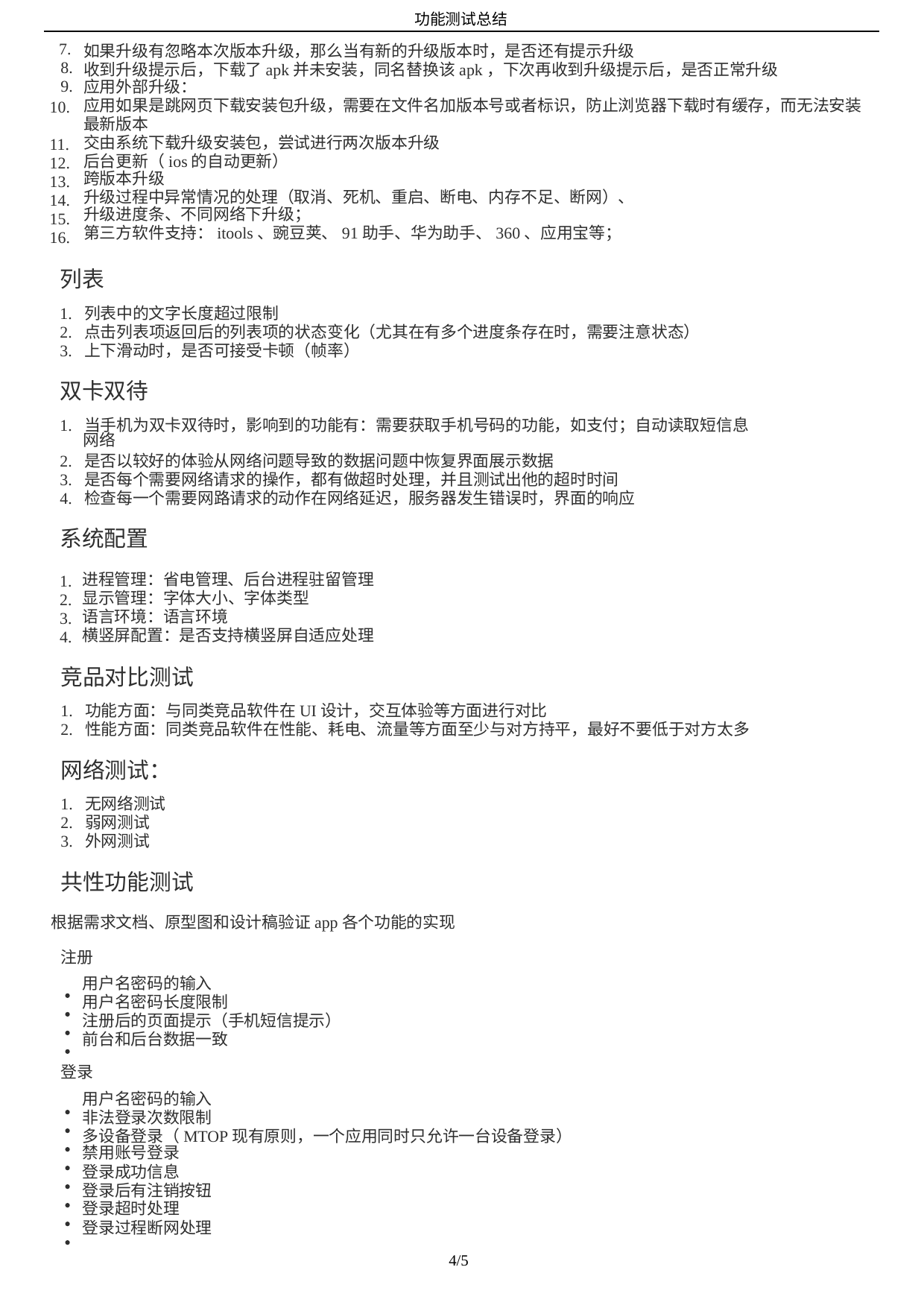

功能测试总结

	7.
		8.
		9.
10.

11.
12.
13.
14.
15.
16.
如果升级有忽略本次版本升级，那么当有新的升级版本时，是否还有提⽰升级
收到升级提⽰后，下载了apk并未安装，同名替换该apk，下次再收到升级提⽰后，是否正常升级
应⽤外部升级：
应⽤如果是跳⽹页下载安装包升级，需要在⽂件名加版本号或者标识，防⽌浏览器下载时有缓存，⽽⽆法安装
最新版本
交由系统下载升级安装包，尝试进⾏两次版本升级
后台更新（ios的⾃动更新）
跨版本升级
升级过程中异常情况的处理（取消、死机、重启、断电、内存不⾜、断⽹）、
升级进度条、不同⽹络下升级；
第三⽅软件⽀持：itools、豌⾖荚、91助⼿、华为助⼿、360、应⽤宝等；
列表
1.  列表中的⽂字长度超过限制
2.  点击列表项返回后的列表项的状态变化（尤其在有多个进度条存在时，需要注意状态）
3.  上下滑动时，是否可接受卡顿（帧率）

双卡双待
1.  当⼿机为双卡双待时，影响到的功能有：需要获取⼿机号码的功能，如⽀付；⾃动读取短信息
	⽹络
2.  是否以较好的体验从⽹络问题导致的数据问题中恢复界⾯展⽰数据
3.  是否每个需要⽹络请求的操作，都有做超时处理，并且测试出他的超时时间
4.  检查每⼀个需要⽹路请求的动作在⽹络延迟，服务器发⽣错误时，界⾯的响应

系统配置
1.
2.
3.
4.
进程管理：省电管理、后台进程驻留管理
显⽰管理：字体⼤⼩、字体类型
语⾔环境：语⾔环境
横竖屏配置：是否⽀持横竖屏⾃适应处理
	竞品对⽐测试
	1.  功能⽅⾯：与同类竞品软件在UI设计，交互体验等⽅⾯进⾏对⽐
	2.  性能⽅⾯：同类竞品软件在性能、耗电、流量等⽅⾯⾄少与对⽅持平，最好不要低于对⽅太多

	⽹络测试：
	1.  ⽆⽹络测试
	2.  弱⽹测试
	3.  外⽹测试

	共性功能测试

根据需求⽂档、原型图和设计稿验证app各个功能的实现

	注册
		⽤户名密码的输⼊
		⽤户名密码长度限制
		注册后的页⾯提⽰（⼿机短信提⽰）
		前台和后台数据⼀致

	登录
		⽤户名密码的输⼊
		⾮法登录次数限制
		多设备登录（MTOP现有原则，⼀个应⽤同时只允许⼀台设备登录）
		禁⽤账号登录
		登录成功信息
		登录后有注销按钮
		登录超时处理
		登录过程断⽹处理
			4/5